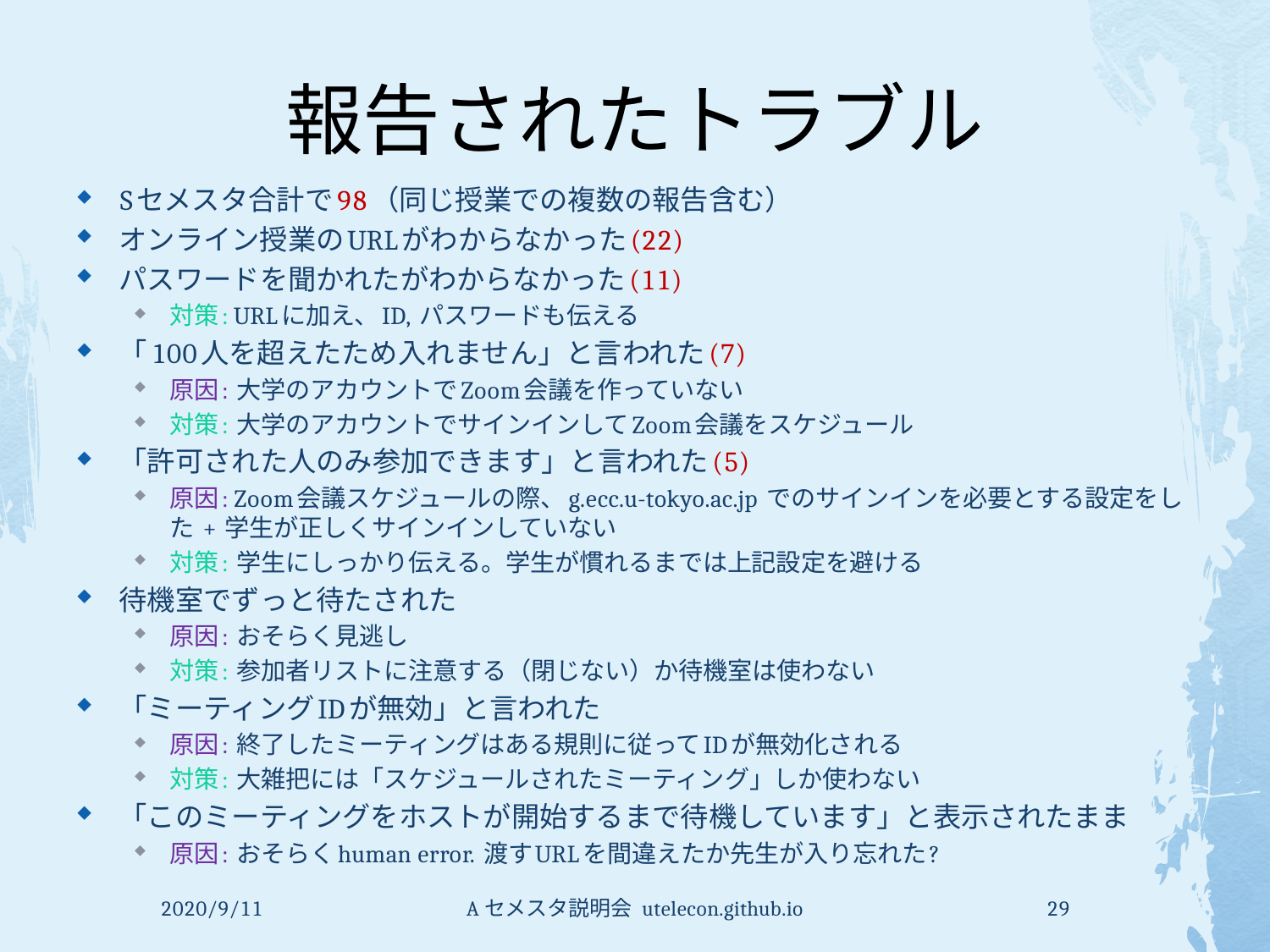

# 報告されたトラブル
Sセメスタ合計で98（同じ授業での複数の報告含む）
オンライン授業のURLがわからなかった(22)
パスワードを聞かれたがわからなかった(11)
対策: URLに加え、ID, パスワードも伝える
「100人を超えたため入れません」と言われた(7)
原因: 大学のアカウントでZoom会議を作っていない
対策: 大学のアカウントでサインインしてZoom会議をスケジュール
「許可された人のみ参加できます」と言われた(5)
原因: Zoom会議スケジュールの際、g.ecc.u-tokyo.ac.jp でのサインインを必要とする設定をした + 学生が正しくサインインしていない
対策: 学生にしっかり伝える。学生が慣れるまでは上記設定を避ける
待機室でずっと待たされた
原因: おそらく見逃し
対策: 参加者リストに注意する（閉じない）か待機室は使わない
「ミーティングIDが無効」と言われた
原因: 終了したミーティングはある規則に従ってIDが無効化される
対策: 大雑把には「スケジュールされたミーティング」しか使わない
「このミーティングをホストが開始するまで待機しています」と表示されたまま
原因: おそらくhuman error. 渡すURLを間違えたか先生が入り忘れた?
2020/9/11
Aセメスタ説明会 utelecon.github.io
29